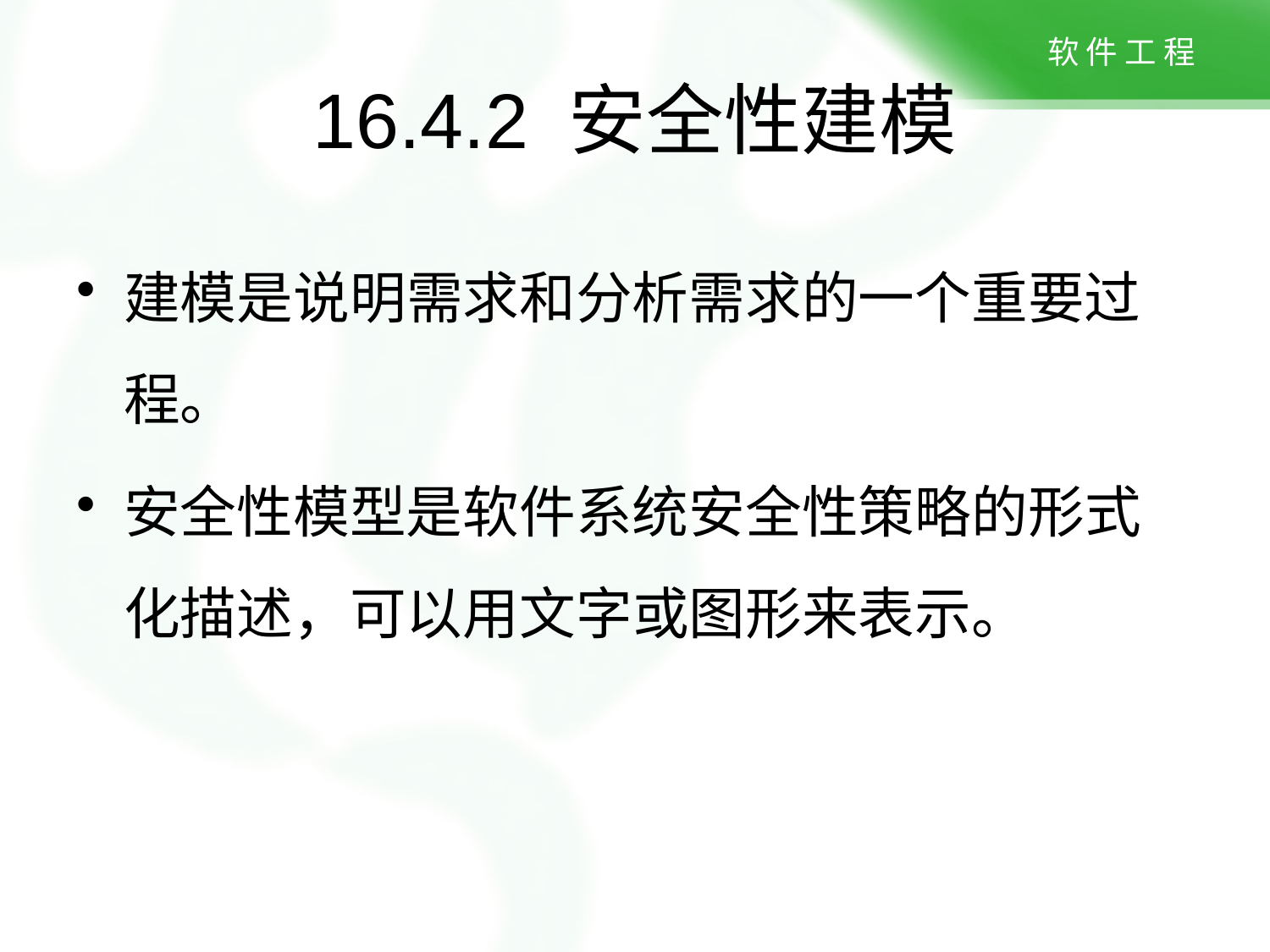

# 16.4.2 安全性建模
建模是说明需求和分析需求的一个重要过程。
安全性模型是软件系统安全性策略的形式化描述，可以用文字或图形来表示。